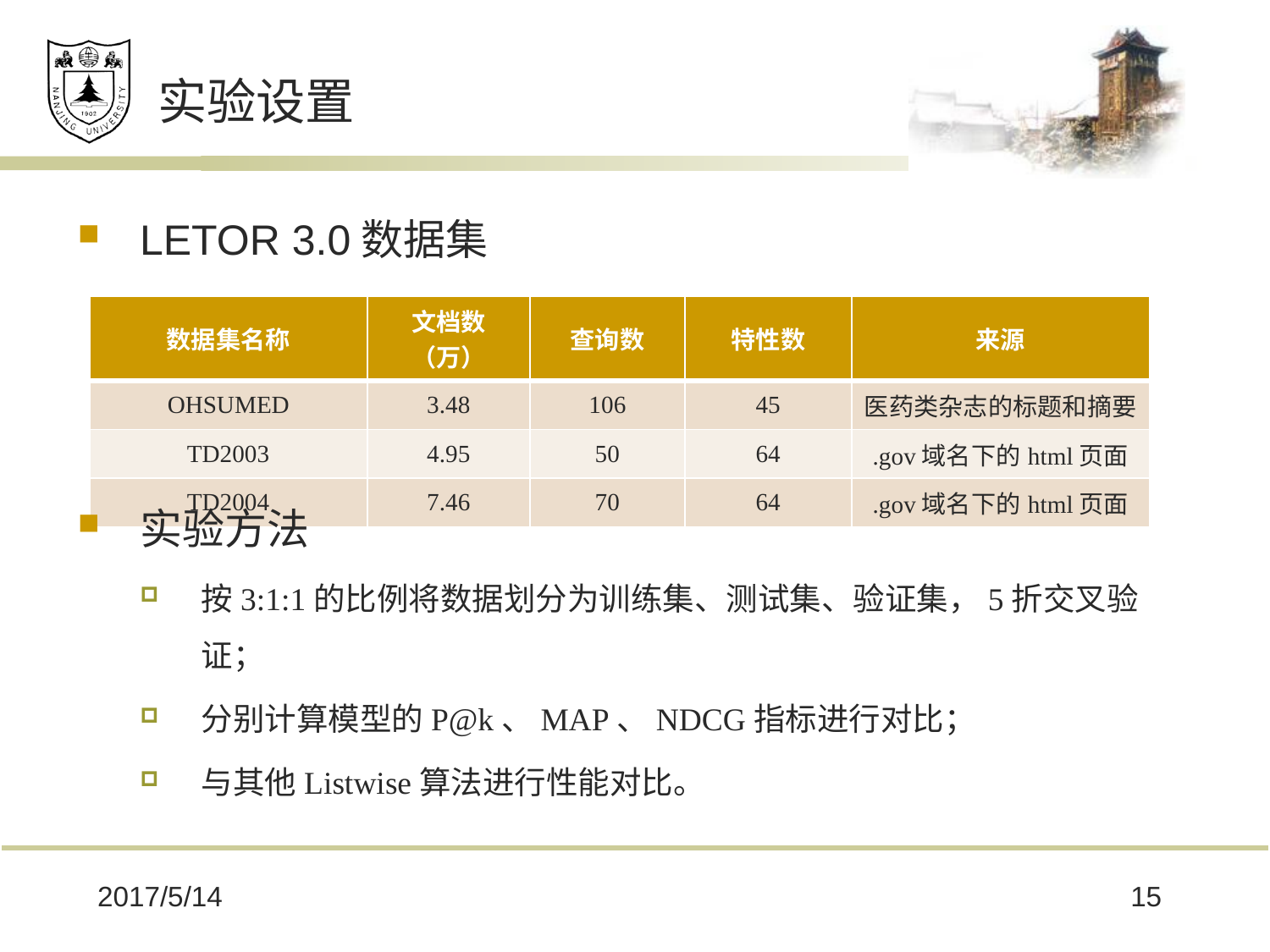

# 实验设置
LETOR 3.0数据集

| 数据集名称 | 文档数（万） | 查询数 | 特性数 | 来源 |
| --- | --- | --- | --- | --- |
| OHSUMED | 3.48 | 106 | 45 | 医药类杂志的标题和摘要 |
| TD2003 | 4.95 | 50 | 64 | .gov域名下的html页面 |
| TD2004 | 7.46 | 70 | 64 | .gov域名下的html页面 |
实验方法
按3:1:1的比例将数据划分为训练集、测试集、验证集，5折交叉验证；
分别计算模型的P@k、MAP、NDCG指标进行对比；
与其他Listwise算法进行性能对比。
2017/5/14
15